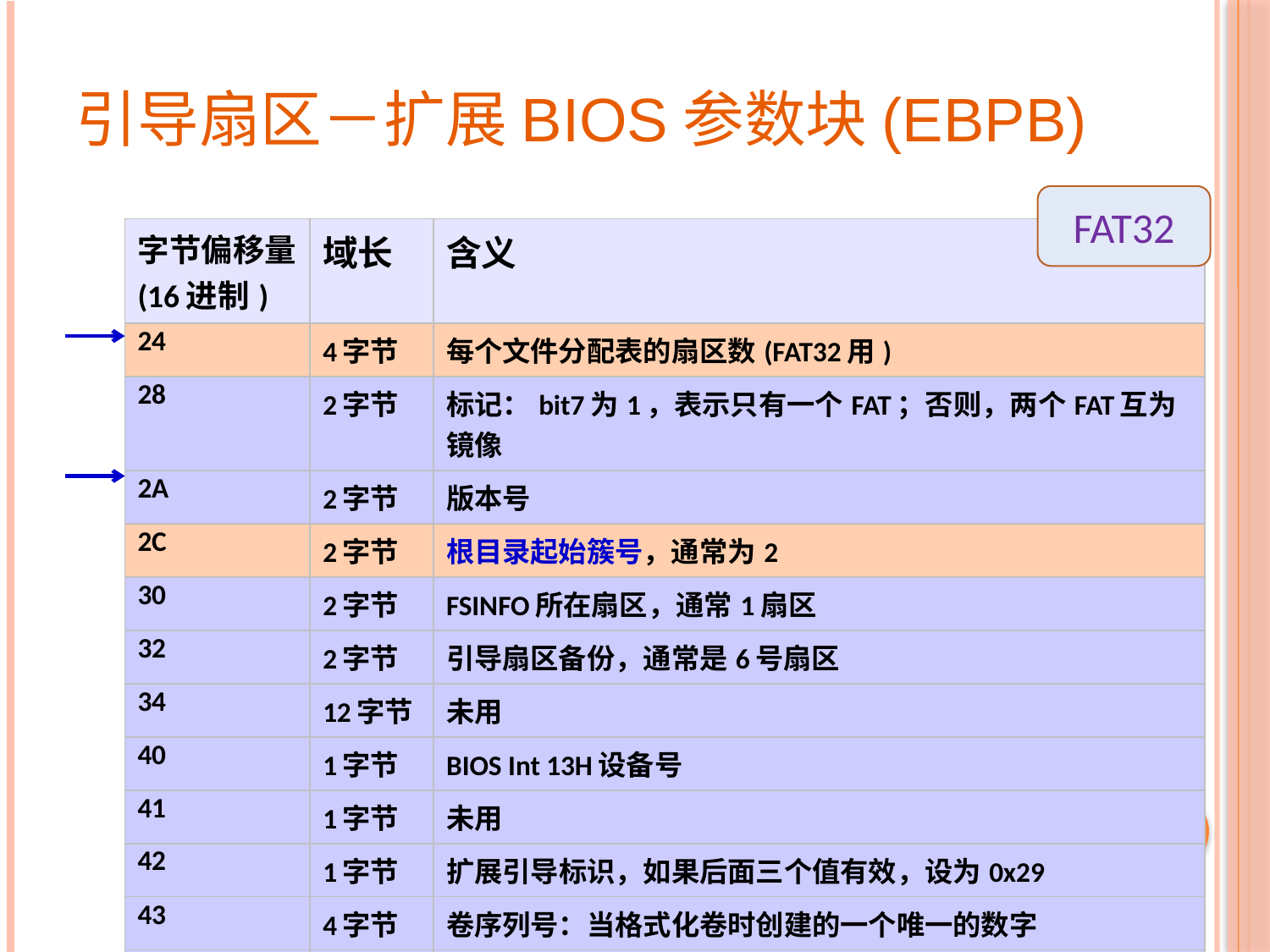

# 引导扇区－扩展BIOS参数块(EBPB)
FAT32
| 字节偏移量(16进制) | 域长 | 含义 |
| --- | --- | --- |
| 24 | 4字节 | 每个文件分配表的扇区数(FAT32用) |
| 28 | 2字节 | 标记：bit7为1，表示只有一个FAT；否则，两个FAT互为镜像 |
| 2A | 2字节 | 版本号 |
| 2C | 2字节 | 根目录起始簇号，通常为2 |
| 30 | 2字节 | FSINFO所在扇区，通常1扇区 |
| 32 | 2字节 | 引导扇区备份，通常是6号扇区 |
| 34 | 12字节 | 未用 |
| 40 | 1字节 | BIOS Int 13H设备号 |
| 41 | 1字节 | 未用 |
| 42 | 1字节 | 扩展引导标识，如果后面三个值有效，设为0x29 |
| 43 | 4字节 | 卷序列号：当格式化卷时创建的一个唯一的数字 |
| 47 | 11字节 | 卷标(ASCII码)，建立文件系统时由用户指定 |
| 52 | 8 字节 | 系统ID：根据磁盘的格式，该域的取值为FAT12或FAT16 |